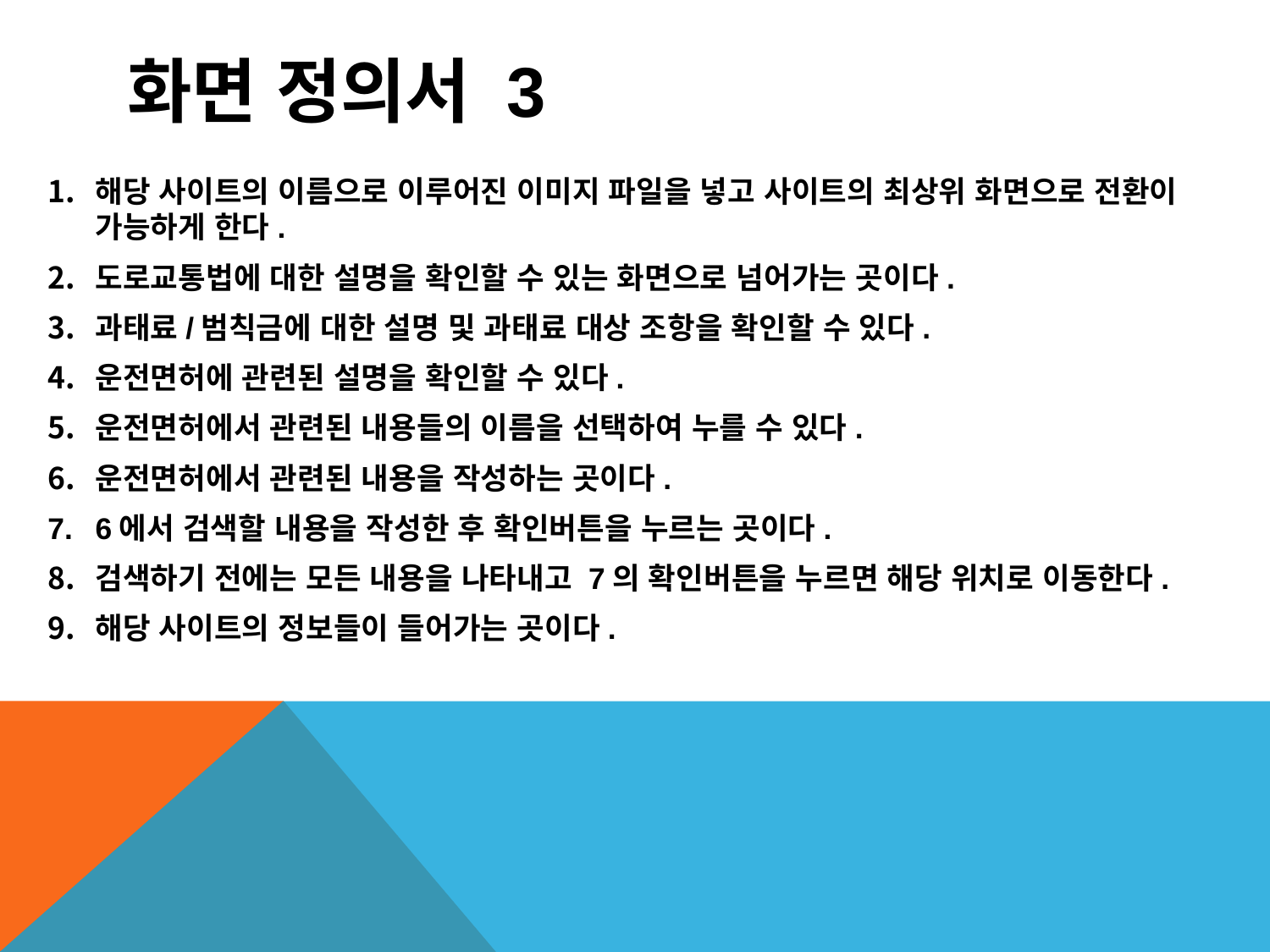

# 화면 정의서 3
해당 사이트의 이름으로 이루어진 이미지 파일을 넣고 사이트의 최상위 화면으로 전환이 가능하게 한다.
도로교통법에 대한 설명을 확인할 수 있는 화면으로 넘어가는 곳이다.
과태료/범칙금에 대한 설명 및 과태료 대상 조항을 확인할 수 있다.
운전면허에 관련된 설명을 확인할 수 있다.
운전면허에서 관련된 내용들의 이름을 선택하여 누를 수 있다.
운전면허에서 관련된 내용을 작성하는 곳이다.
6에서 검색할 내용을 작성한 후 확인버튼을 누르는 곳이다.
검색하기 전에는 모든 내용을 나타내고 7의 확인버튼을 누르면 해당 위치로 이동한다.
해당 사이트의 정보들이 들어가는 곳이다.